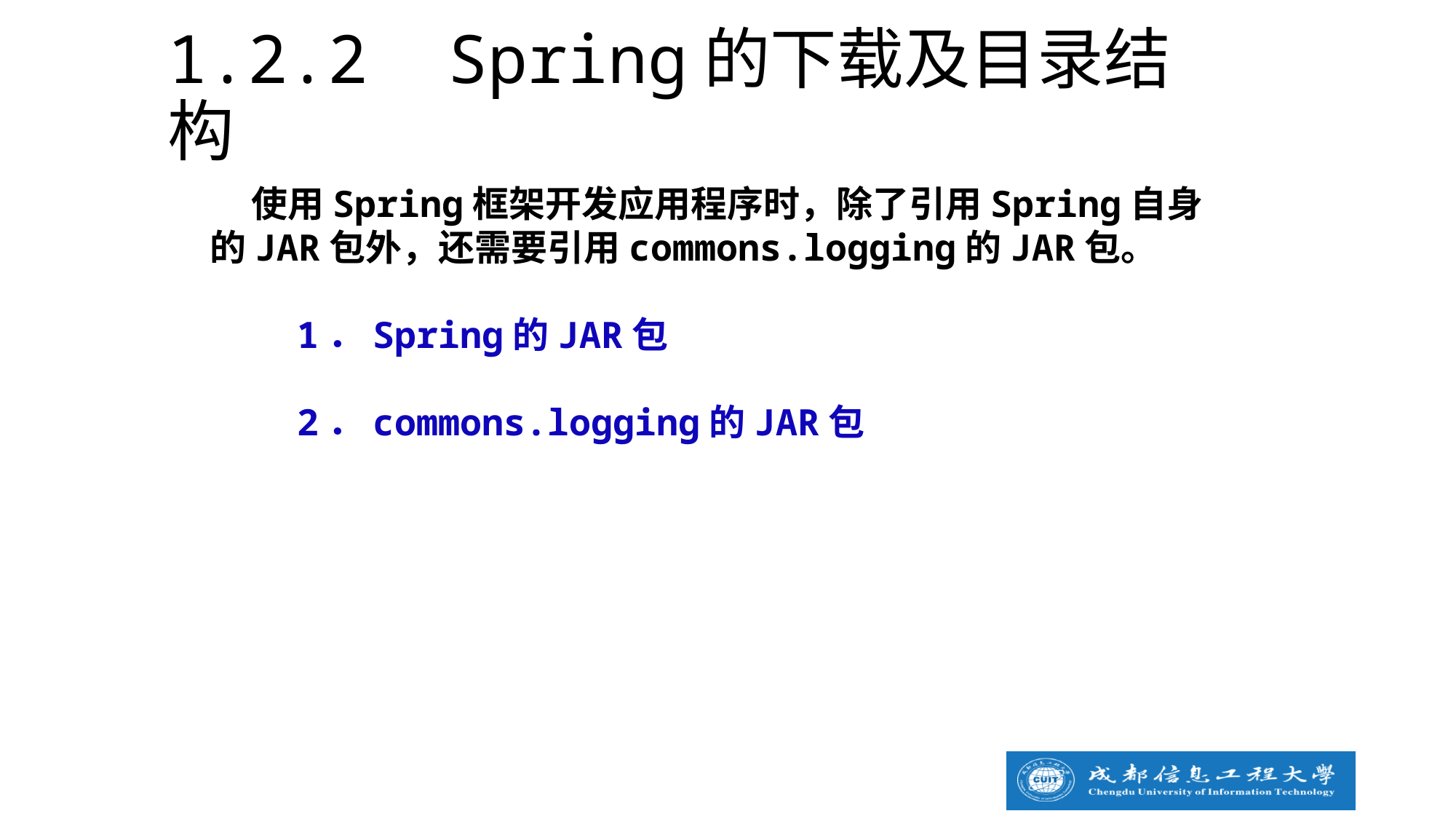

1.2.2  Spring的下载及目录结构
    使用Spring框架开发应用程序时，除了引用Spring自身的JAR包外，还需要引用commons.logging的JAR包。

    1．Spring的JAR包

    2．commons.logging的JAR包